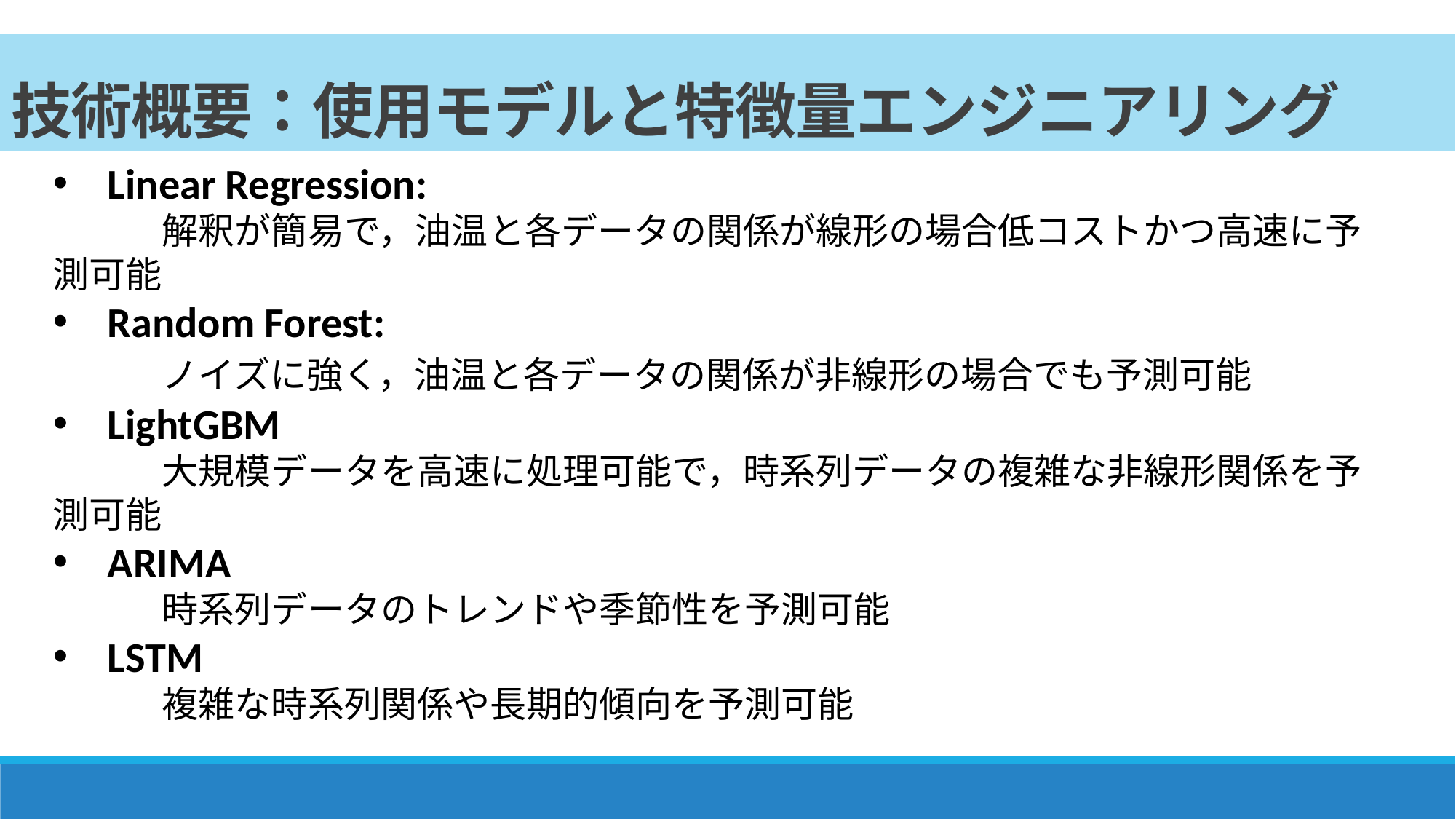

技術概要：使用モデルと特徴量エンジニアリング
Linear Regression:
	解釈が簡易で，油温と各データの関係が線形の場合低コストかつ高速に予測可能
Random Forest:
	ノイズに強く，油温と各データの関係が非線形の場合でも予測可能
LightGBM
	大規模データを高速に処理可能で，時系列データの複雑な非線形関係を予測可能
ARIMA
	時系列データのトレンドや季節性を予測可能
LSTM
	複雑な時系列関係や長期的傾向を予測可能